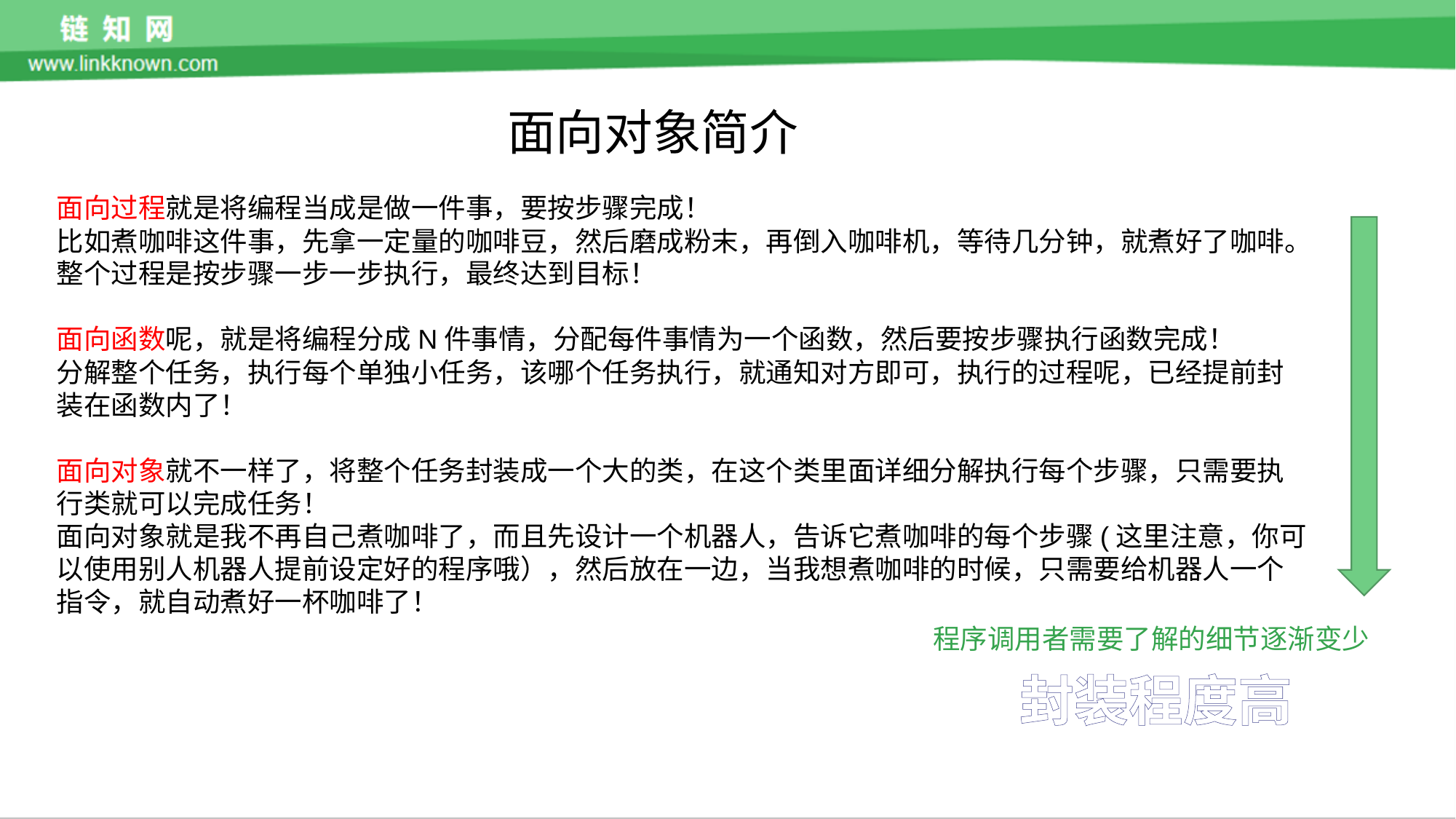

面向对象简介
面向过程就是将编程当成是做一件事，要按步骤完成！
比如煮咖啡这件事，先拿一定量的咖啡豆，然后磨成粉末，再倒入咖啡机，等待几分钟，就煮好了咖啡。
整个过程是按步骤一步一步执行，最终达到目标！

面向函数呢，就是将编程分成N件事情，分配每件事情为一个函数，然后要按步骤执行函数完成！
分解整个任务，执行每个单独小任务，该哪个任务执行，就通知对方即可，执行的过程呢，已经提前封装在函数内了！

面向对象就不一样了，将整个任务封装成一个大的类，在这个类里面详细分解执行每个步骤，只需要执行类就可以完成任务！
面向对象就是我不再自己煮咖啡了，而且先设计一个机器人，告诉它煮咖啡的每个步骤(这里注意，你可以使用别人机器人提前设定好的程序哦），然后放在一边，当我想煮咖啡的时候，只需要给机器人一个指令，就自动煮好一杯咖啡了！

程序调用者需要了解的细节逐渐变少
封装程度高